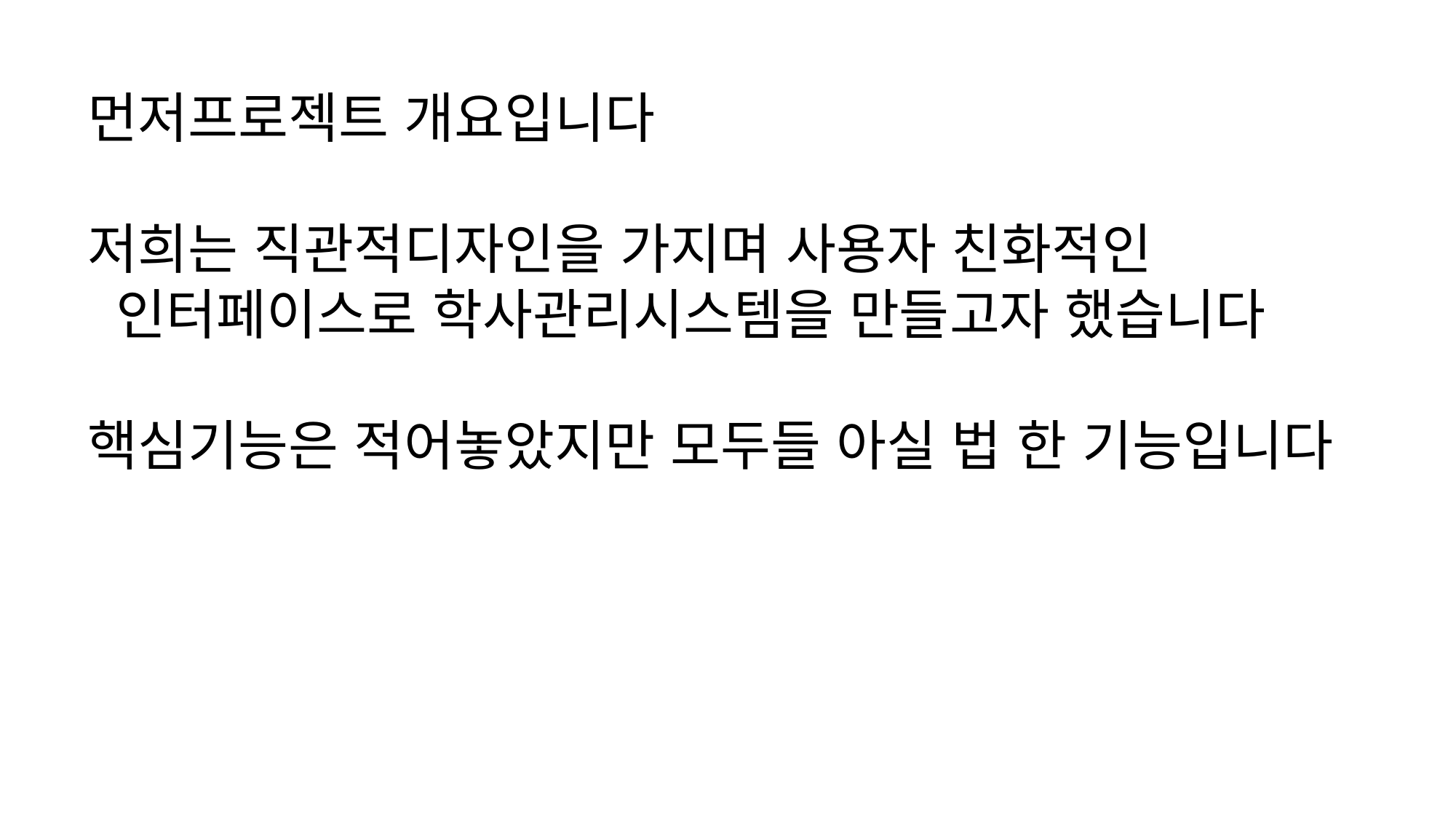

먼저프로젝트 개요입니다

저희는 직관적디자인을 가지며 사용자 친화적인
 인터페이스로 학사관리시스템을 만들고자 했습니다

핵심기능은 적어놓았지만 모두들 아실 법 한 기능입니다